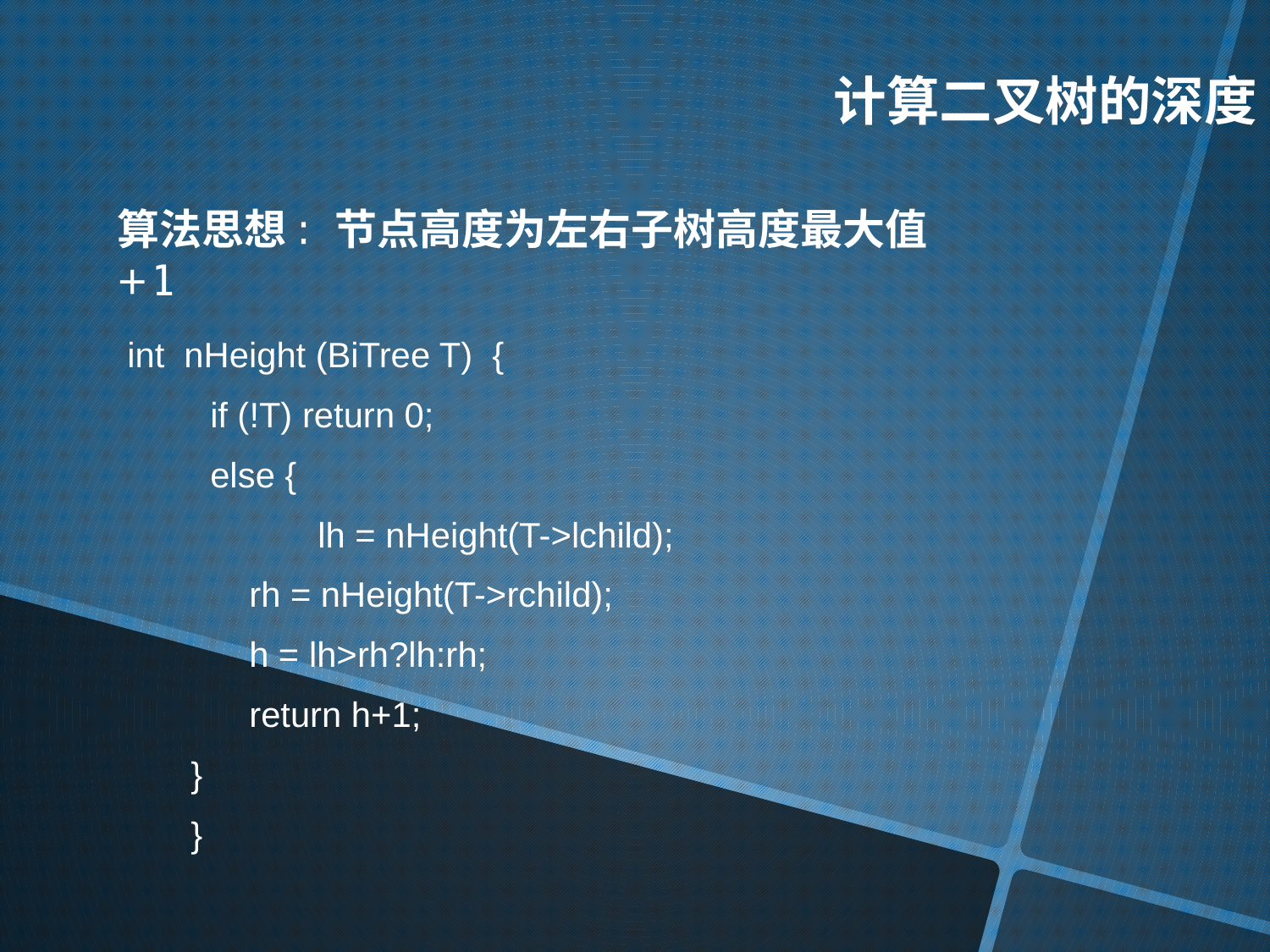

计算二叉树的深度
算法思想: 节点高度为左右子树高度最大值+1
int  nHeight (BiTree T)  {
  if (!T) return 0;
  else {
     	lh = nHeight(T->lchild);
      rh = nHeight(T->rchild);
      h = lh>rh?lh:rh;
      return h+1;
}
}